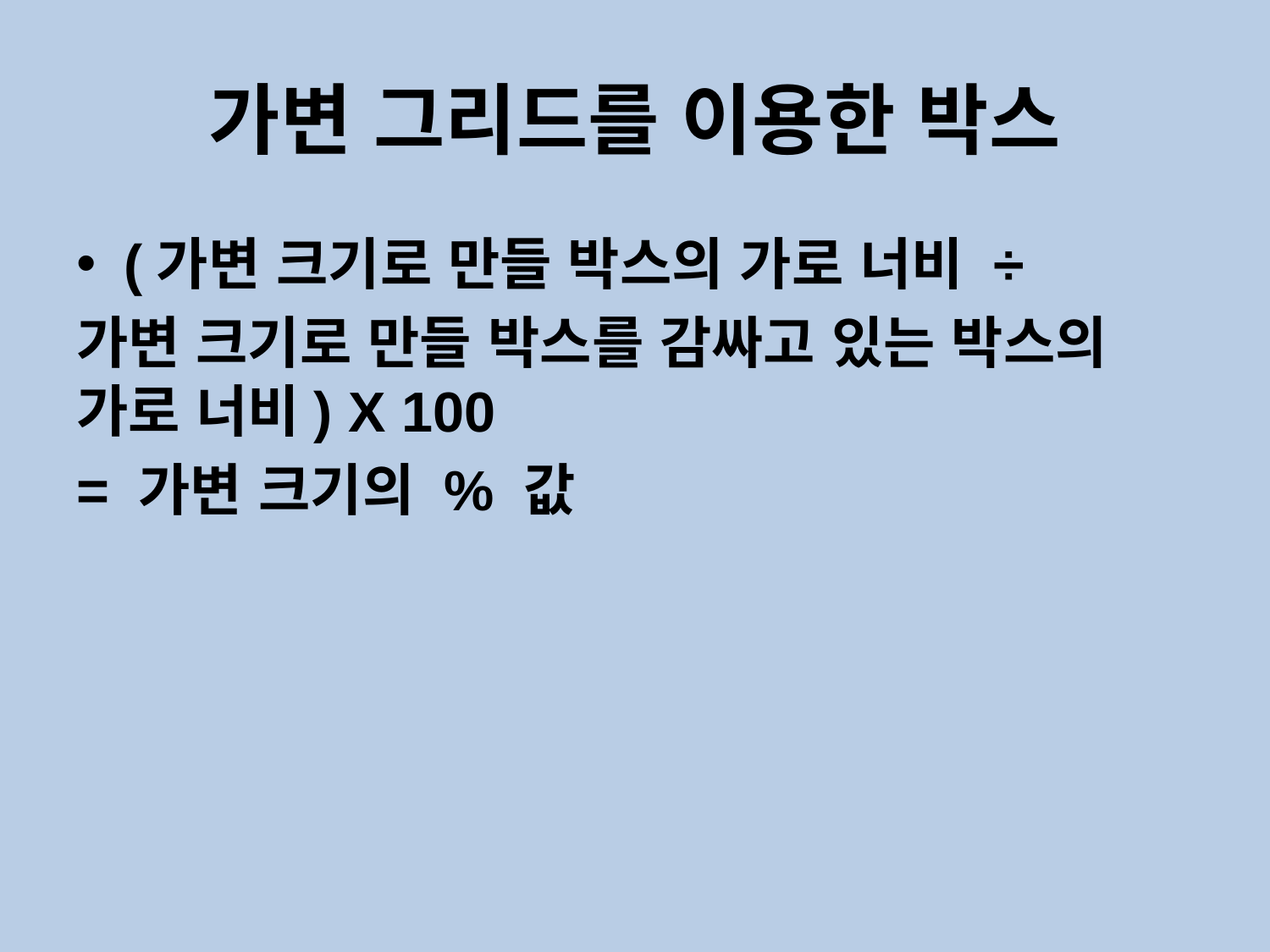

# 가변 그리드를 이용한 박스
(가변 크기로 만들 박스의 가로 너비 ÷
가변 크기로 만들 박스를 감싸고 있는 박스의 가로 너비) X 100
= 가변 크기의 % 값